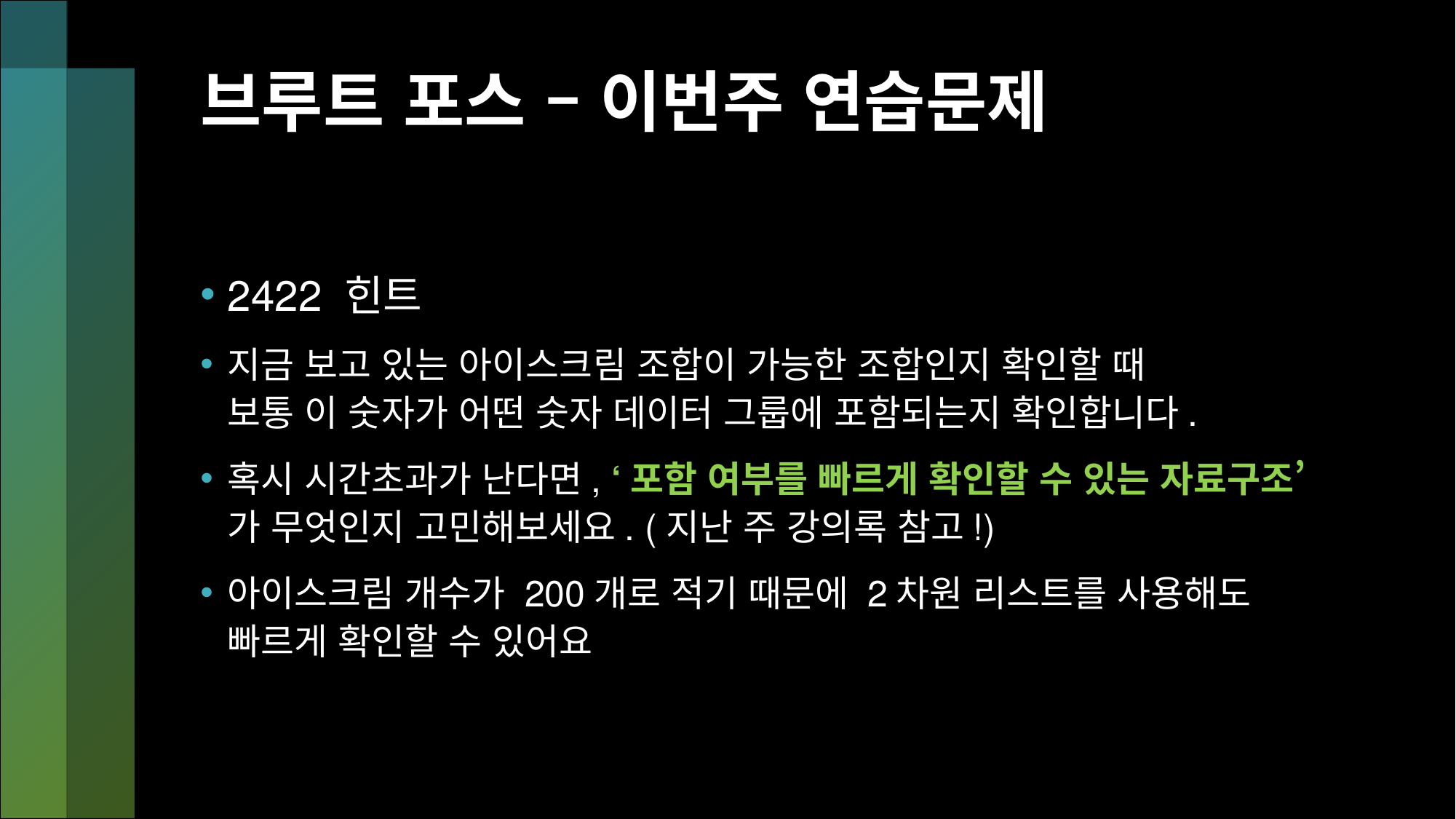

# 브루트 포스 – 이번주 연습문제
2422 힌트
지금 보고 있는 아이스크림 조합이 가능한 조합인지 확인할 때
보통 이 숫자가 어떤 숫자 데이터 그룹에 포함되는지 확인합니다.
혹시 시간초과가 난다면, ‘포함 여부를 빠르게 확인할 수 있는 자료구조’ 가 무엇인지 고민해보세요. (지난 주 강의록 참고!)
아이스크림 개수가 200개로 적기 때문에 2차원 리스트를 사용해도 빠르게 확인할 수 있어요